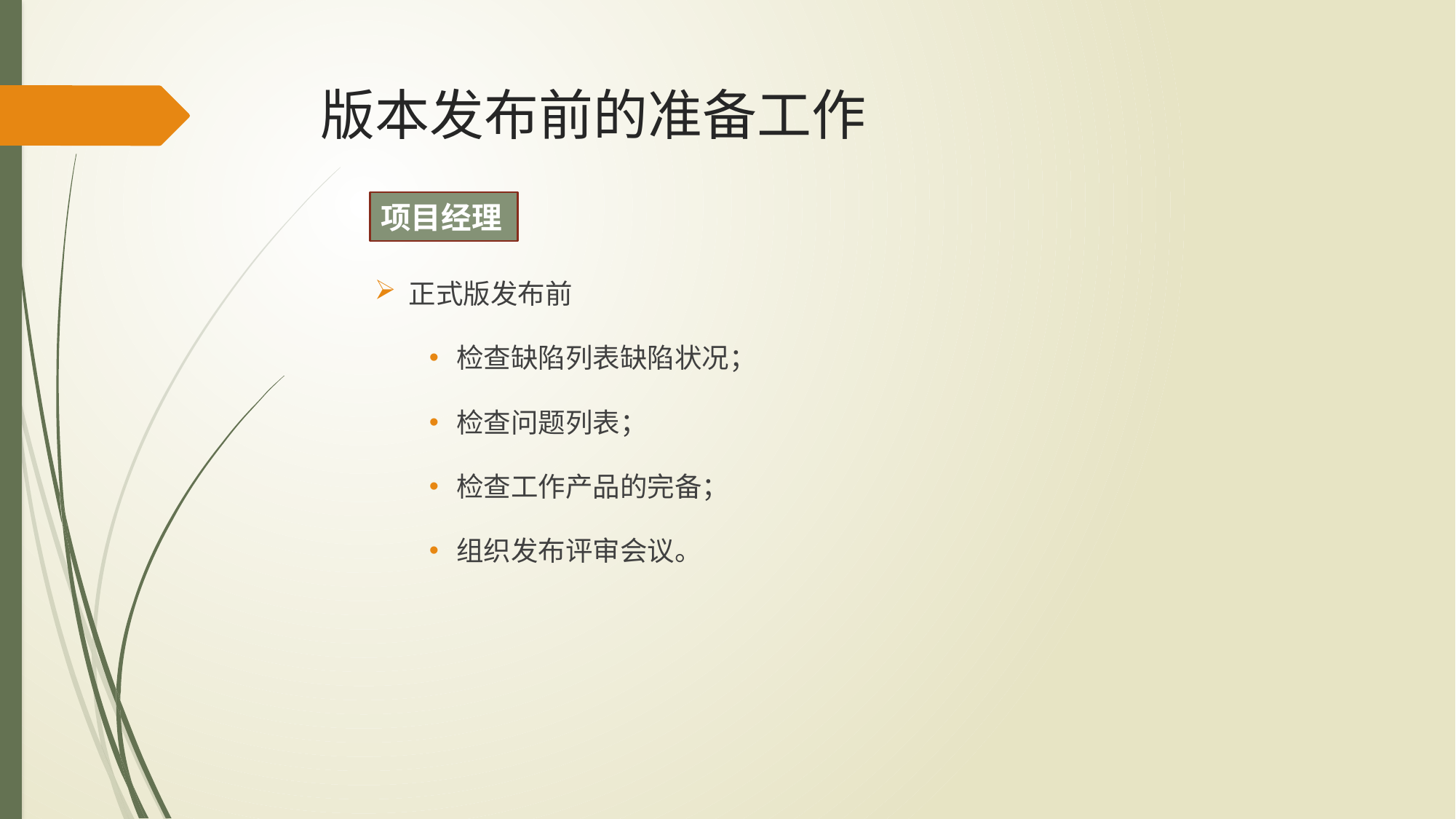

# 版本发布前的准备工作
项目经理
正式版发布前
检查缺陷列表缺陷状况；
检查问题列表；
检查工作产品的完备；
组织发布评审会议。